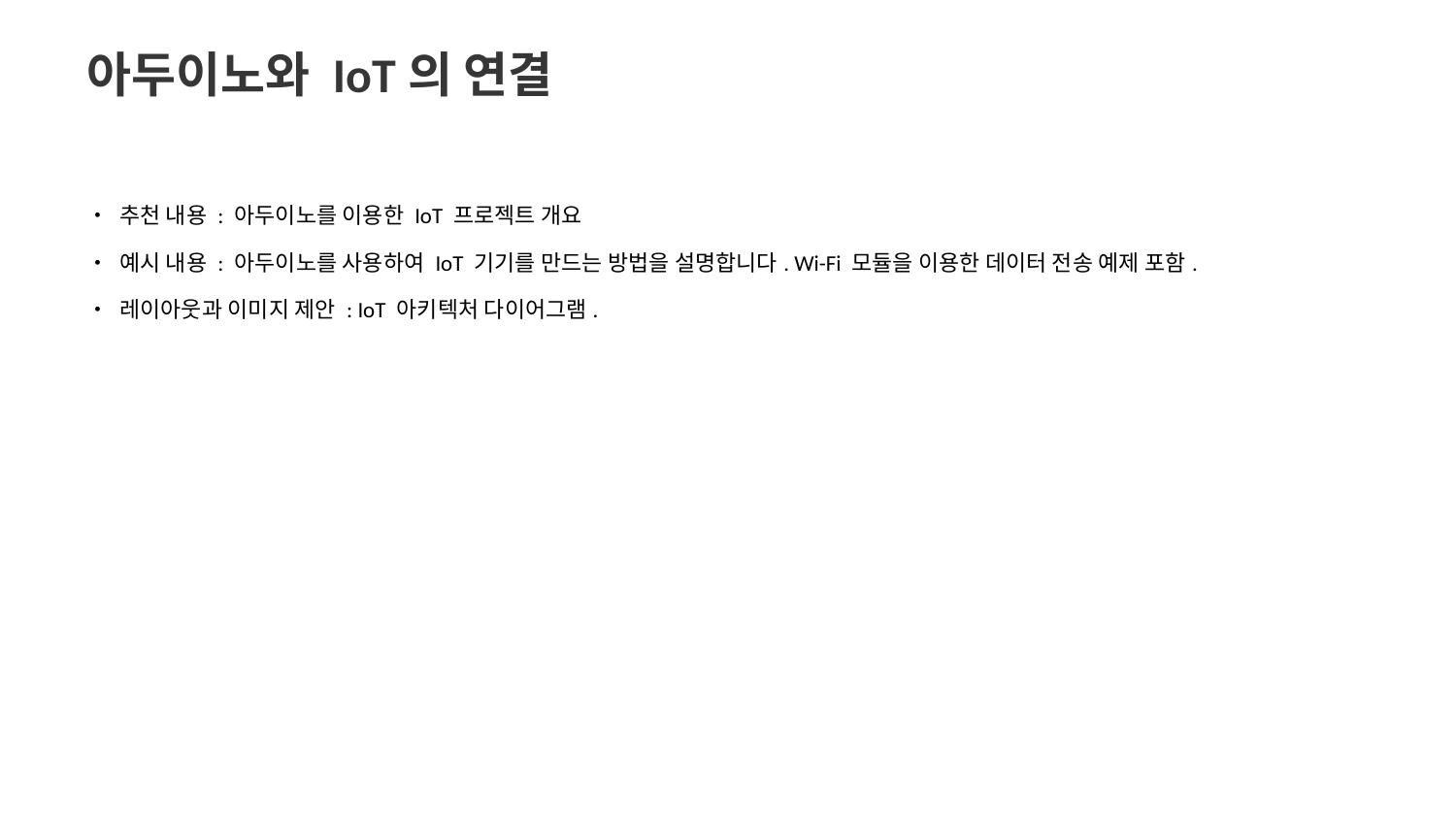

아두이노와 IoT의 연결
• 추천 내용 : 아두이노를 이용한 IoT 프로젝트 개요
• 예시 내용 : 아두이노를 사용하여 IoT 기기를 만드는 방법을 설명합니다. Wi-Fi 모듈을 이용한 데이터 전송 예제 포함.
• 레이아웃과 이미지 제안 : IoT 아키텍처 다이어그램.